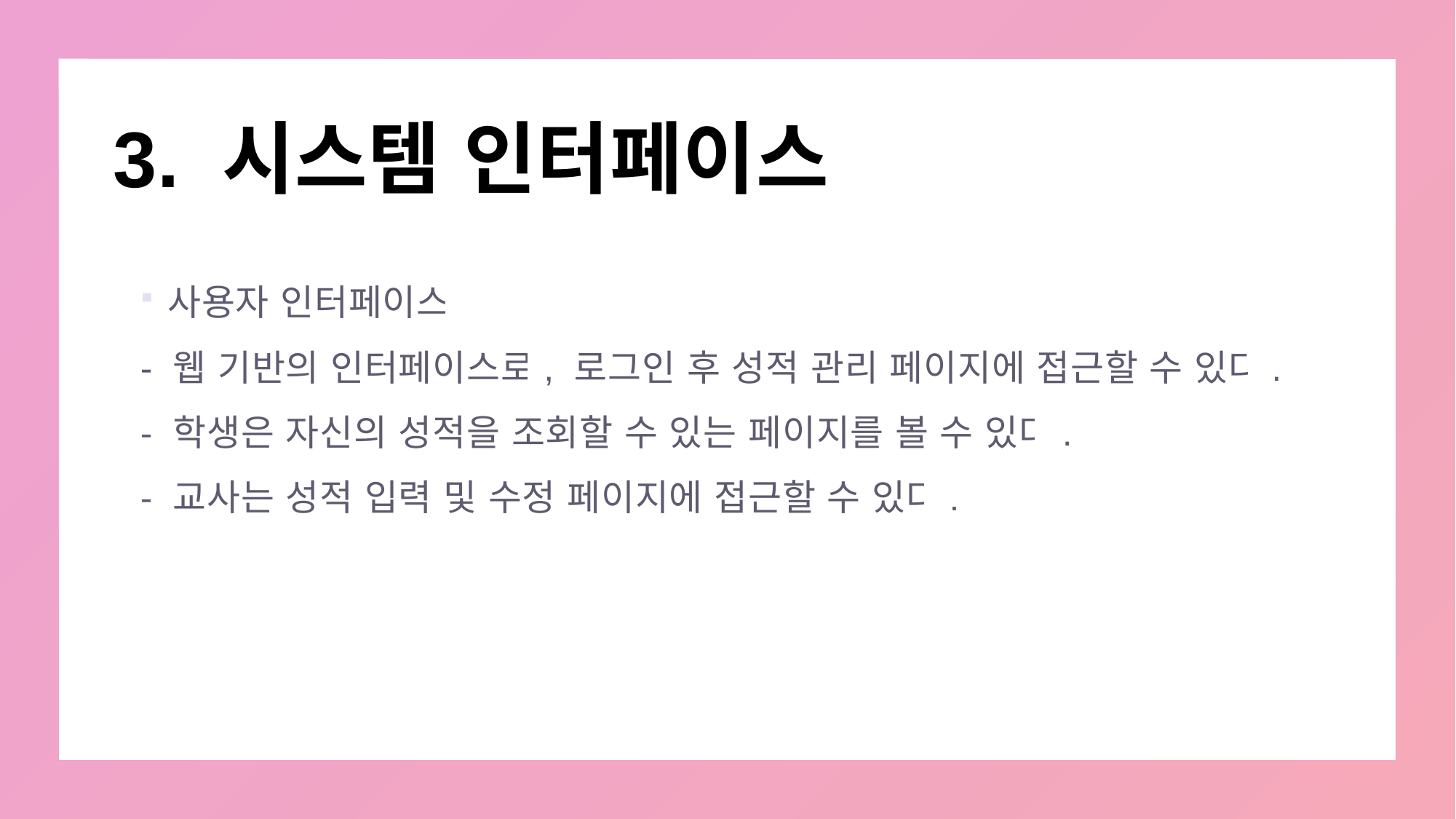

# 3. 시스템 인터페이스
사용자 인터페이스
- 웹 기반의 인터페이스로, 로그인 후 성적 관리 페이지에 접근할 수 있다.
- 학생은 자신의 성적을 조회할 수 있는 페이지를 볼 수 있다.
- 교사는 성적 입력 및 수정 페이지에 접근할 수 있다.